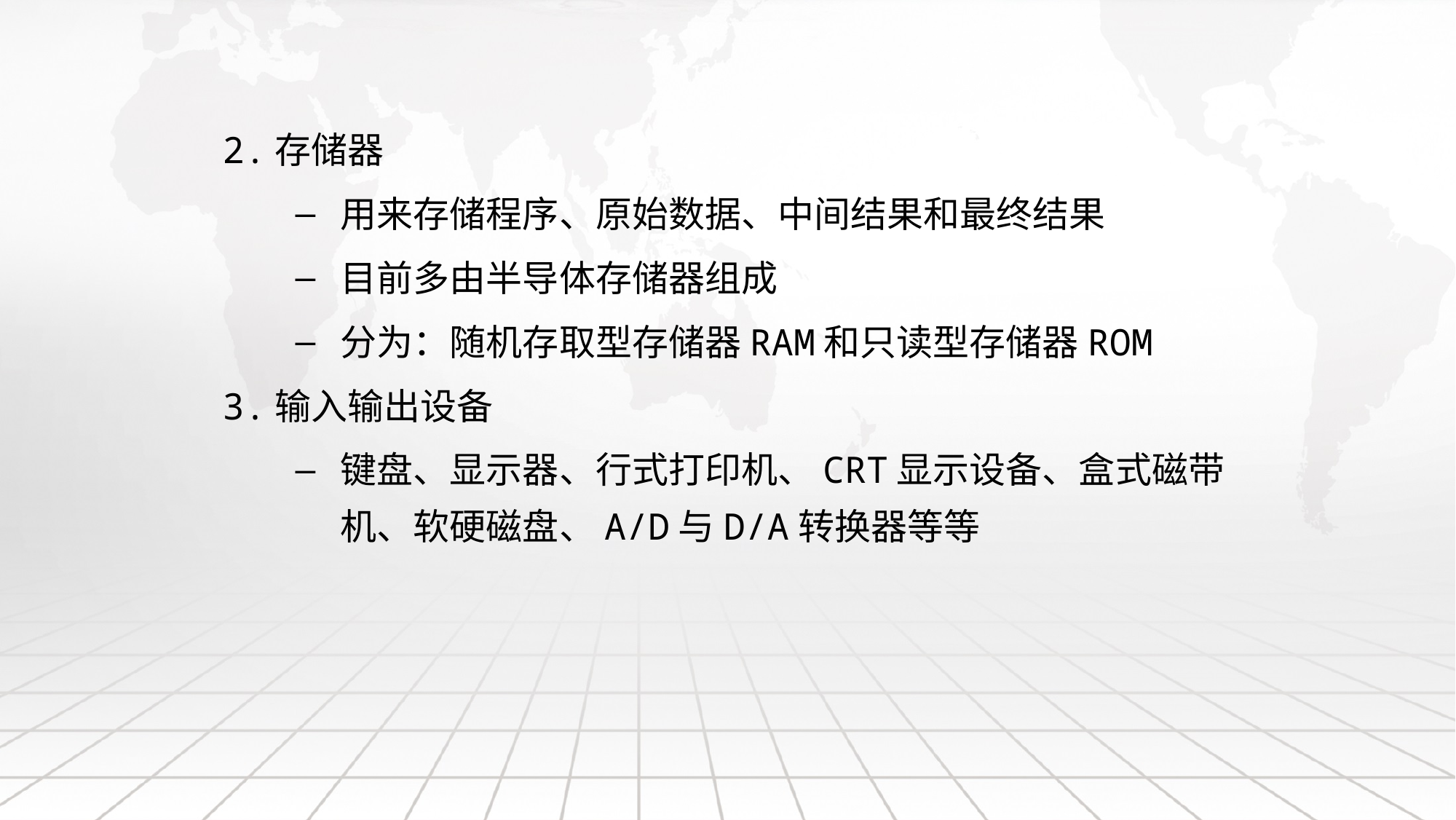

2.存储器
用来存储程序、原始数据、中间结果和最终结果
目前多由半导体存储器组成
分为：随机存取型存储器RAM和只读型存储器ROM
3.输入输出设备
键盘、显示器、行式打印机、CRT显示设备、盒式磁带机、软硬磁盘、A/D与D/A转换器等等